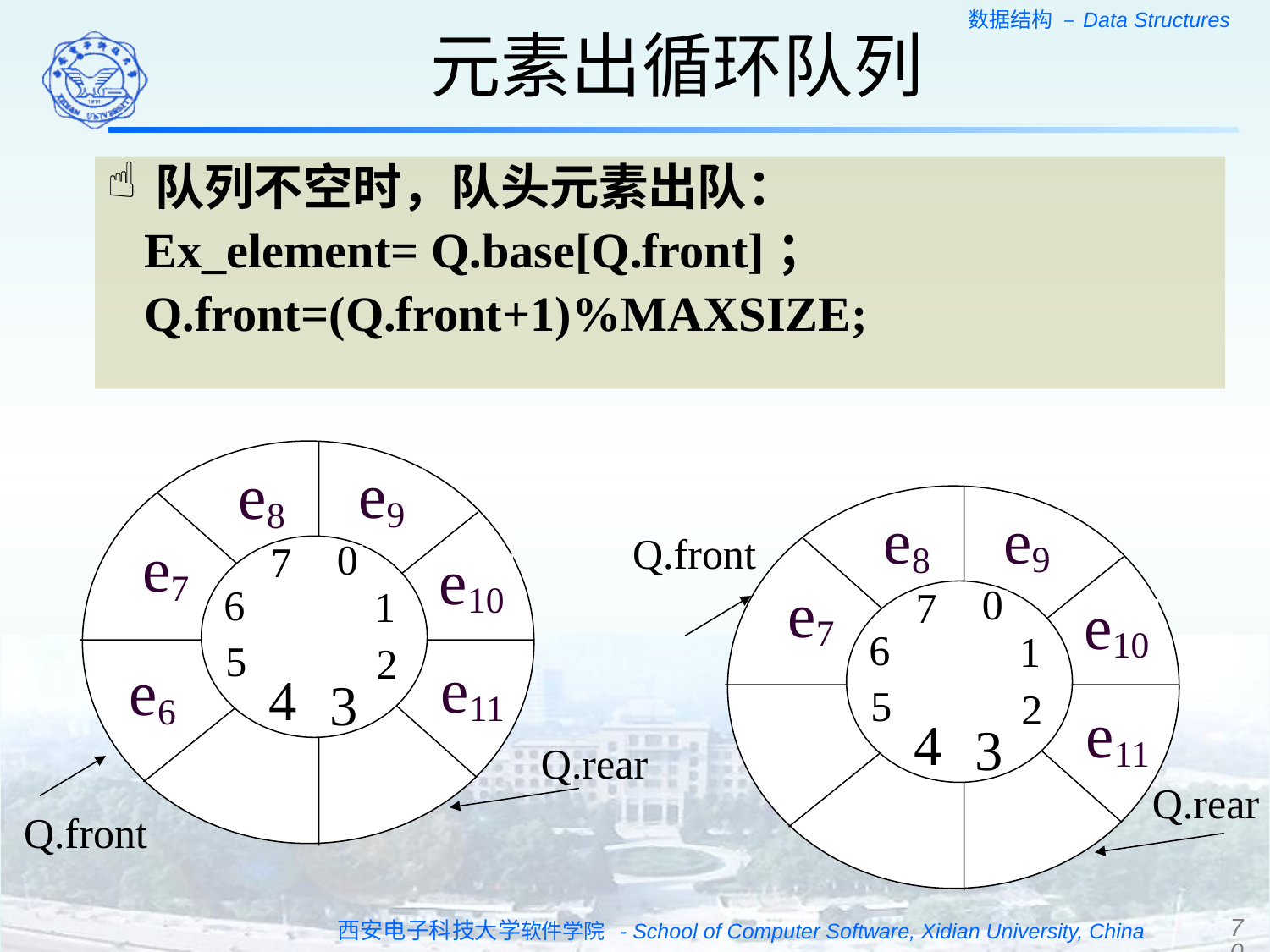

元素出循环队列
队列不空时，队头元素出队：
   Ex_element= Q.base[Q.front]；
   Q.front=(Q.front+1)%MAXSIZE;

e9
e8

e7
0
7
6
1
5
2
4
3
e10

e11

e9
e8

e7
0
7
6
1
5
2
4
3
e10

e11

Q.front

e6
Q.rear

Q.rear
Q.front
70